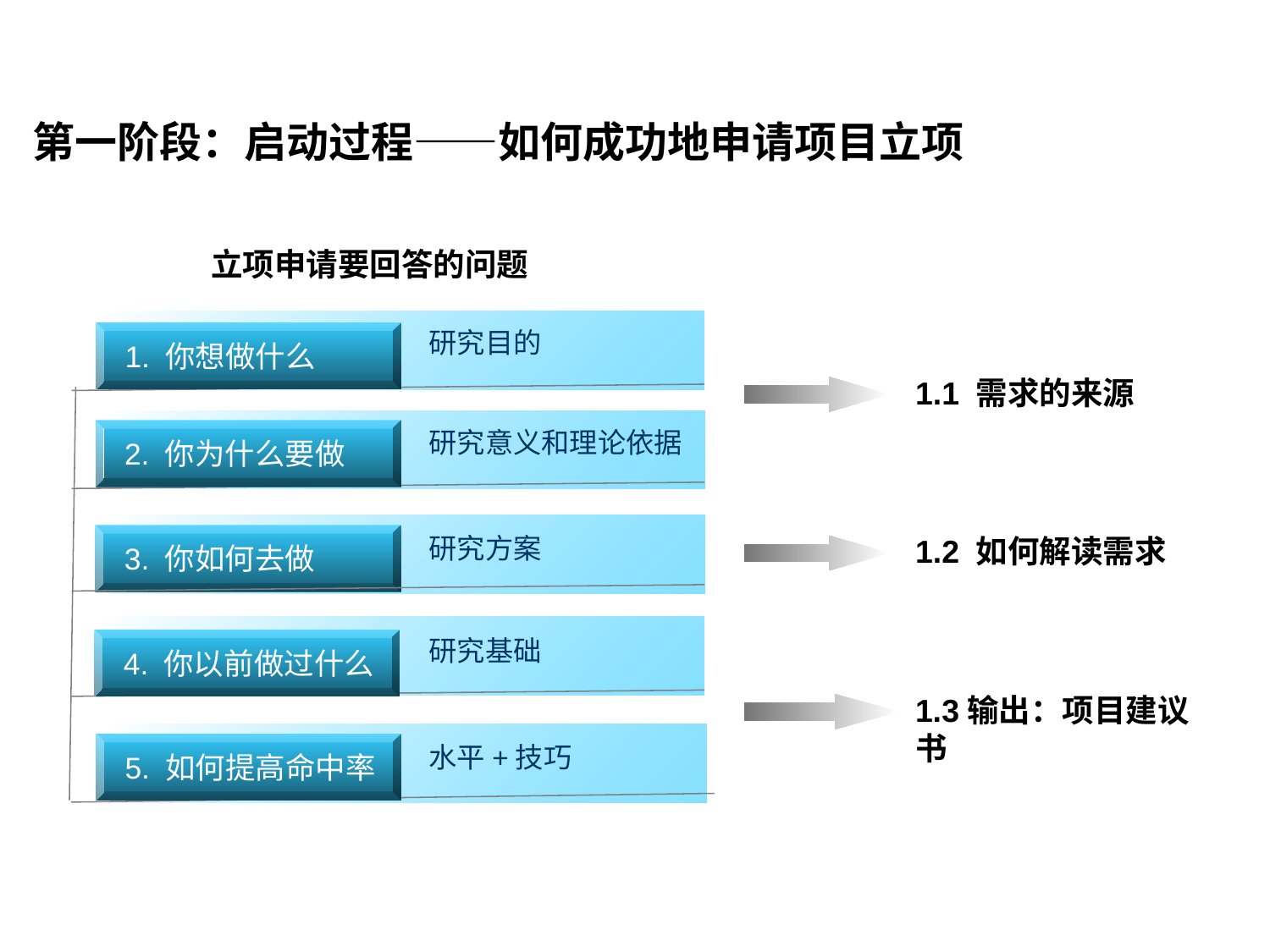

# 第一阶段：启动过程——如何成功地申请项目立项
立项申请要回答的问题
研究目的

 1. 你想做什么
1.1 需求的来源

研究意义和理论依据

 2. 你为什么要做

研究方案

 3. 你如何去做
1.2 如何解读需求

研究基础

 4. 你以前做过什么
1.3输出：项目建议书

水平+技巧

 5. 如何提高命中率